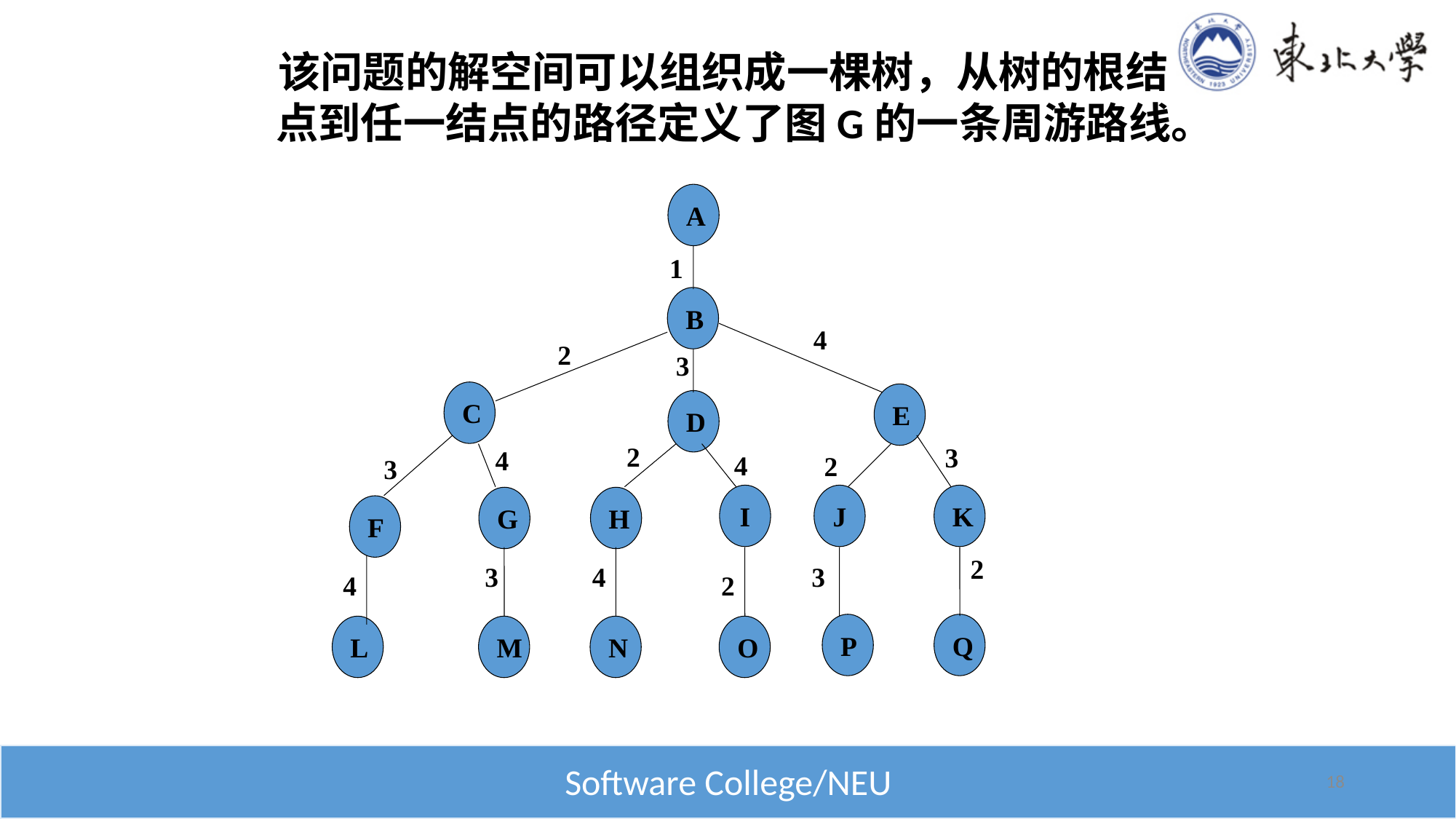

该问题的解空间可以组织成一棵树，从树的根结点到任一结点的路径定义了图G的一条周游路线。
A
1

B
4

2
3

C
E
D
2
3

4
4

2

3
I
J
K
G
H
F
2

3
4
3

4
2
P
Q
L
M
N
O
18